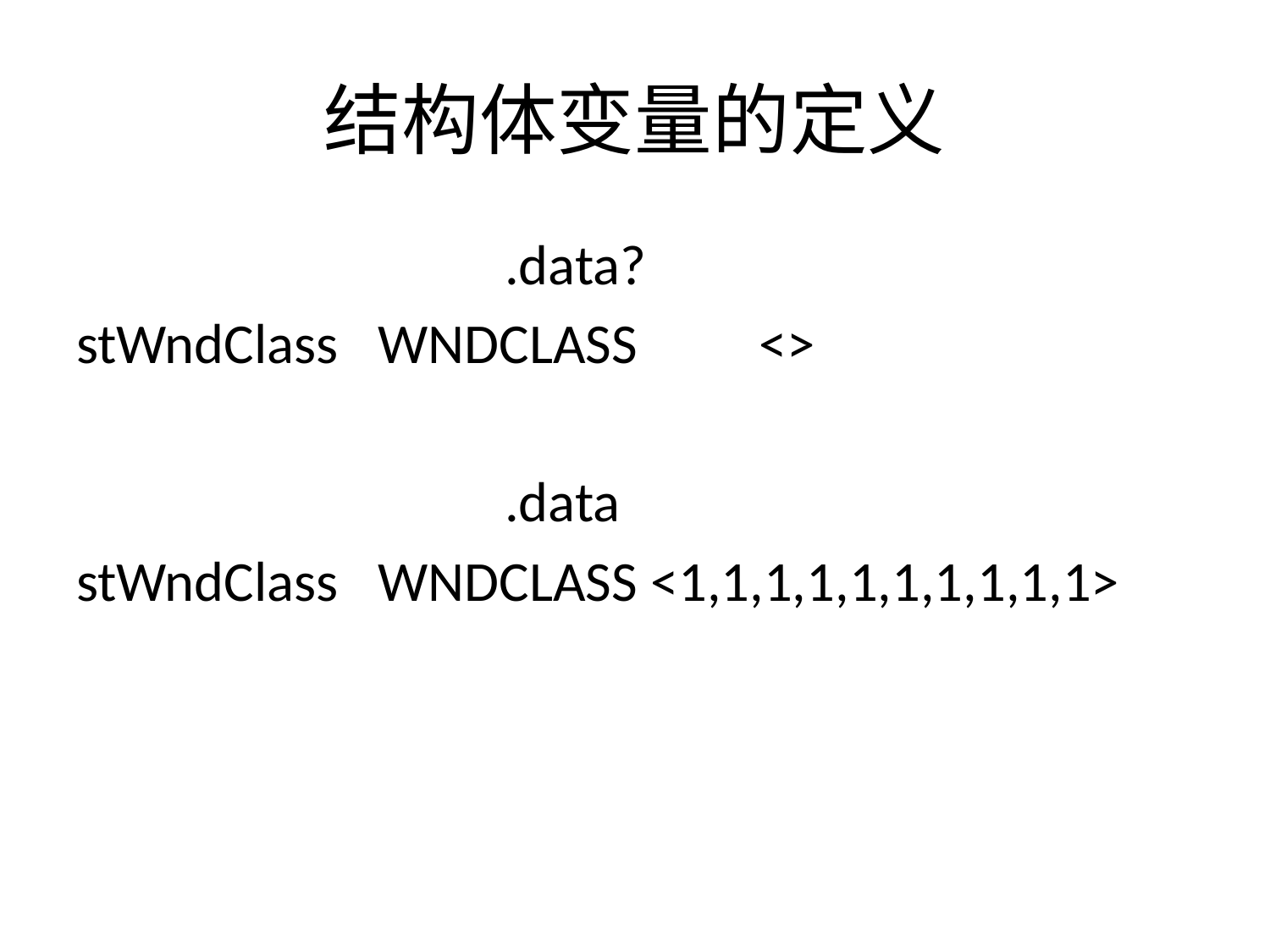

# 结构体变量的定义
				.data?
stWndClass	WNDCLASS	<>

				.data
stWndClass	WNDCLASS <1,1,1,1,1,1,1,1,1,1>